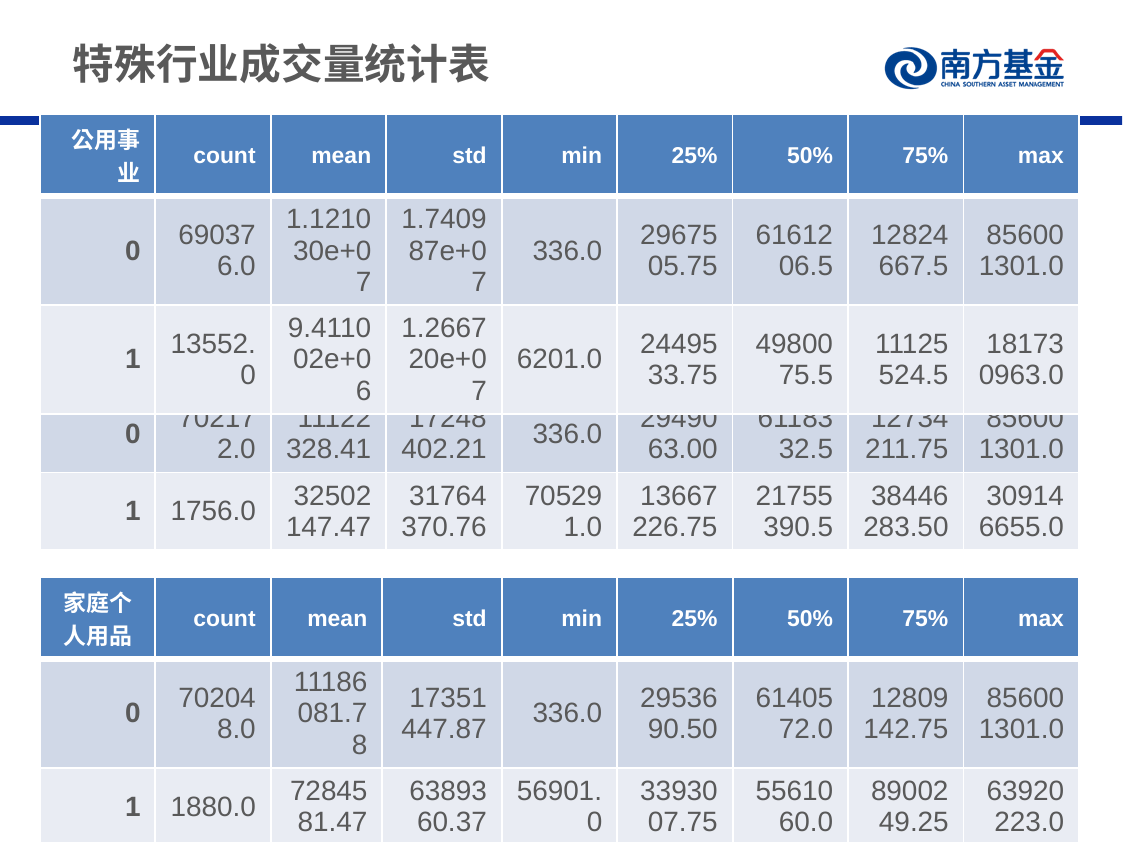

# 特殊行业成交量统计表
| 公用事业 | count | mean | std | min | 25% | 50% | 75% | max |
| --- | --- | --- | --- | --- | --- | --- | --- | --- |
| 0 | 690376.0 | 1.121030e+07 | 1.740987e+07 | 336.0 | 2967505.75 | 6161206.5 | 12824667.5 | 856001301.0 |
| 1 | 13552.0 | 9.411002e+06 | 1.266720e+07 | 6201.0 | 2449533.75 | 4980075.5 | 11125524.5 | 181730963.0 |
| 银行业 | count | mean | std | min | 25% | 50% | 75% | max |
| --- | --- | --- | --- | --- | --- | --- | --- | --- |
| 0 | 702172.0 | 11122328.41 | 17248402.21 | 336.0 | 2949063.00 | 6118332.5 | 12734211.75 | 856001301.0 |
| 1 | 1756.0 | 32502147.47 | 31764370.76 | 705291.0 | 13667226.75 | 21755390.5 | 38446283.50 | 309146655.0 |
| 家庭个人用品 | count | mean | std | min | 25% | 50% | 75% | max |
| --- | --- | --- | --- | --- | --- | --- | --- | --- |
| 0 | 702048.0 | 11186081.78 | 17351447.87 | 336.0 | 2953690.50 | 6140572.0 | 12809142.75 | 856001301.0 |
| 1 | 1880.0 | 7284581.47 | 6389360.37 | 56901.0 | 3393007.75 | 5561060.0 | 8900249.25 | 63920223.0 |
37